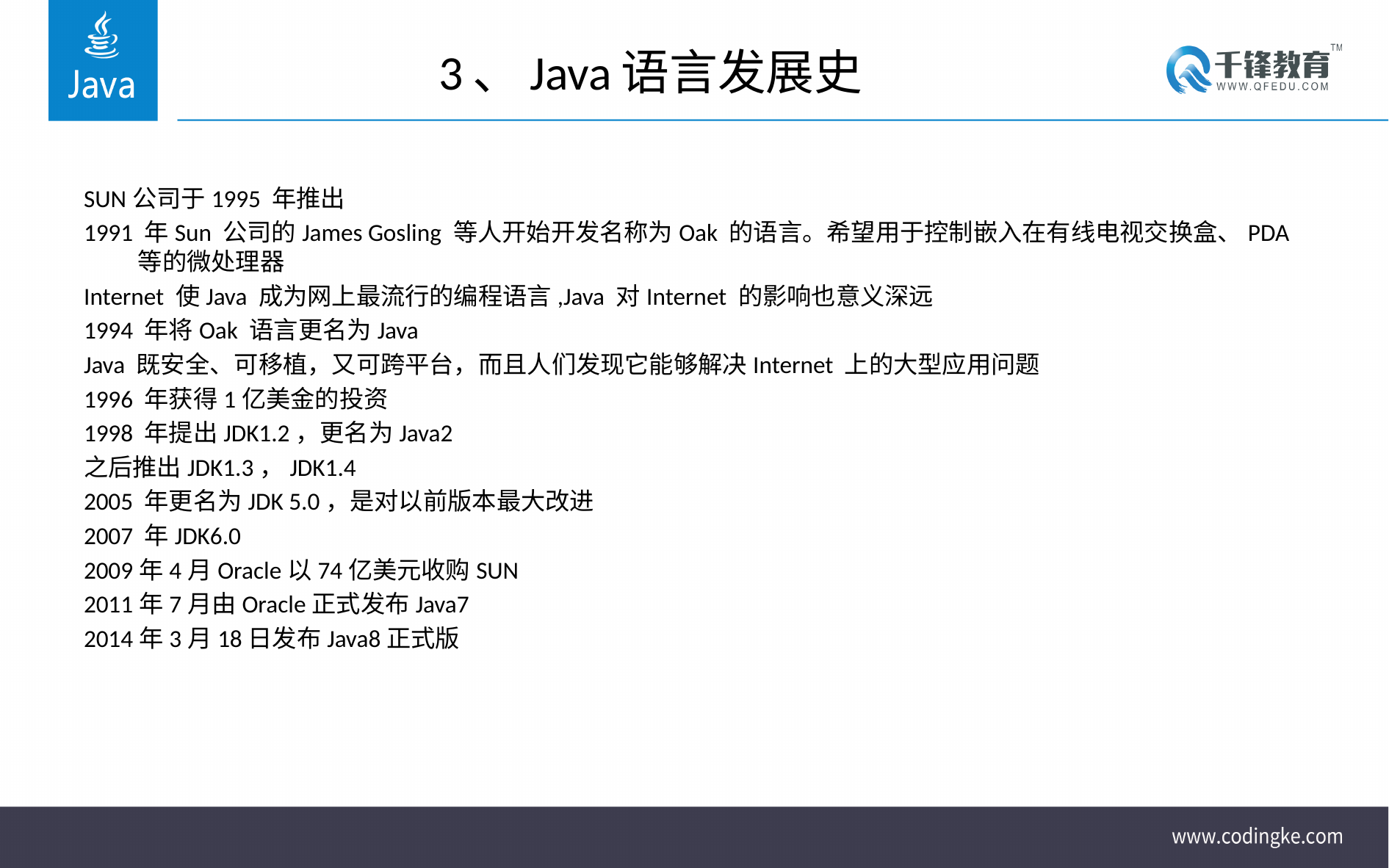

# 3、Java语言发展史
SUN公司于1995 年推出
1991 年Sun 公司的James Gosling 等人开始开发名称为Oak 的语言。希望用于控制嵌入在有线电视交换盒、PDA 等的微处理器
Internet 使Java 成为网上最流行的编程语言,Java 对Internet 的影响也意义深远
1994 年将Oak 语言更名为Java
Java 既安全、可移植，又可跨平台，而且人们发现它能够解决Internet 上的大型应用问题
1996 年获得1亿美金的投资
1998 年提出JDK1.2，更名为Java2
之后推出JDK1.3，JDK1.4
2005 年更名为JDK 5.0，是对以前版本最大改进
2007 年JDK6.0
2009年4月Oracle以74亿美元收购SUN
2011年7月由Oracle正式发布Java7
2014年3月18日发布Java8正式版